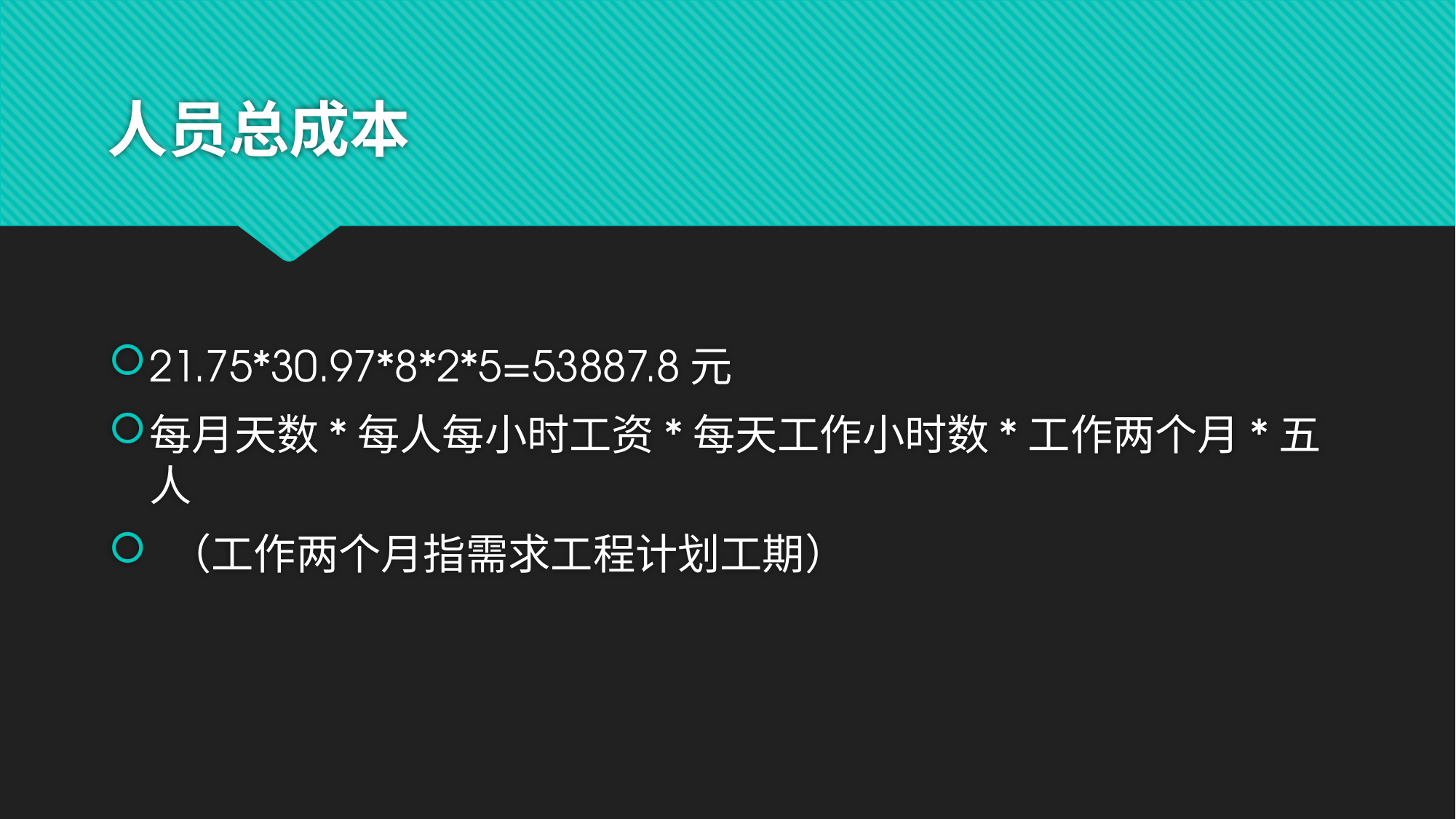

# 人员总成本
21.75*30.97*8*2*5=53887.8元
每月天数*每人每小时工资*每天工作小时数*工作两个月*五人
 （工作两个月指需求工程计划工期）